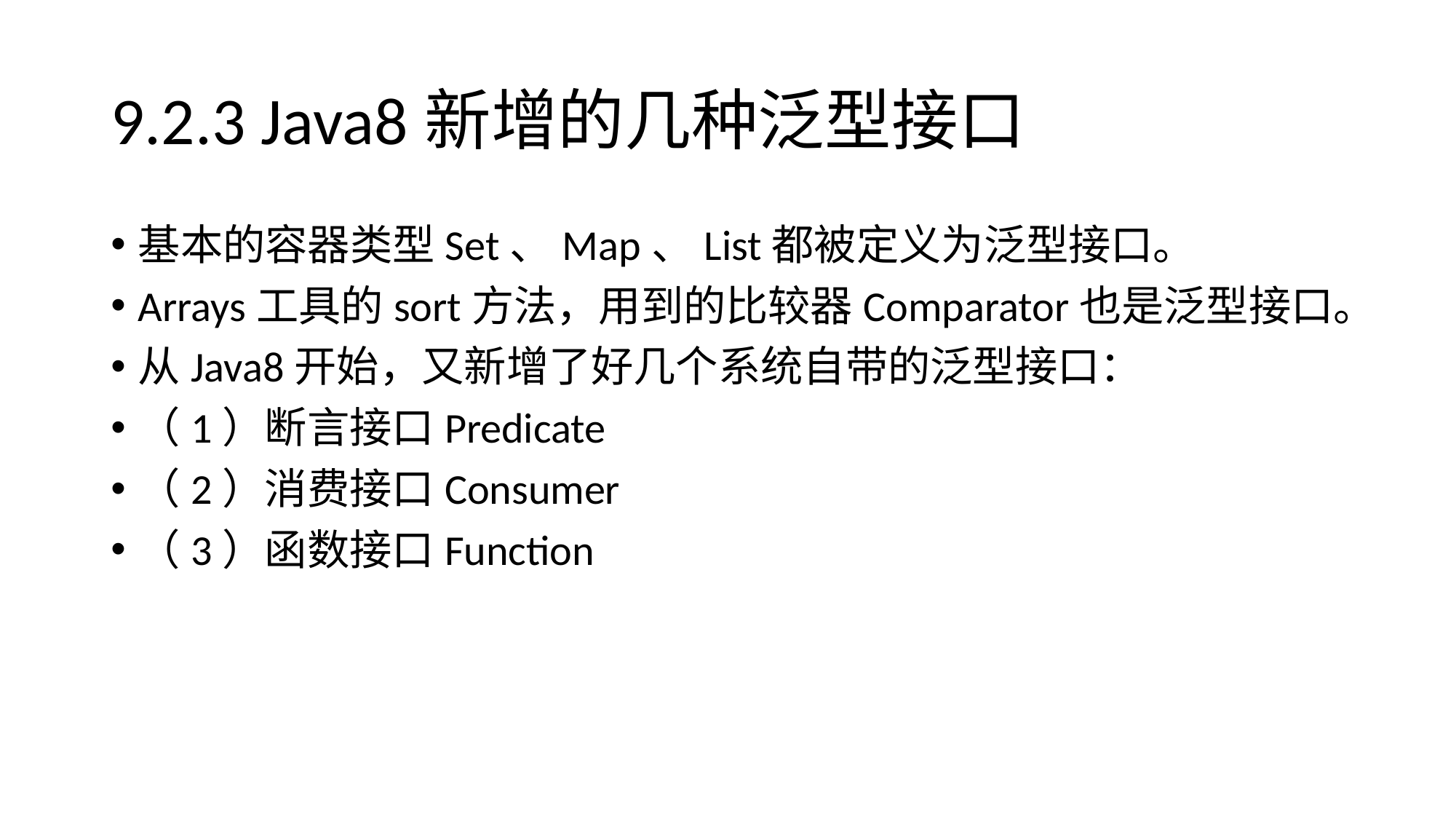

# 9.2.3 Java8新增的几种泛型接口
基本的容器类型Set、Map、List都被定义为泛型接口。
Arrays工具的sort方法，用到的比较器Comparator也是泛型接口。
从Java8开始，又新增了好几个系统自带的泛型接口：
（1）断言接口Predicate
（2）消费接口Consumer
（3）函数接口Function